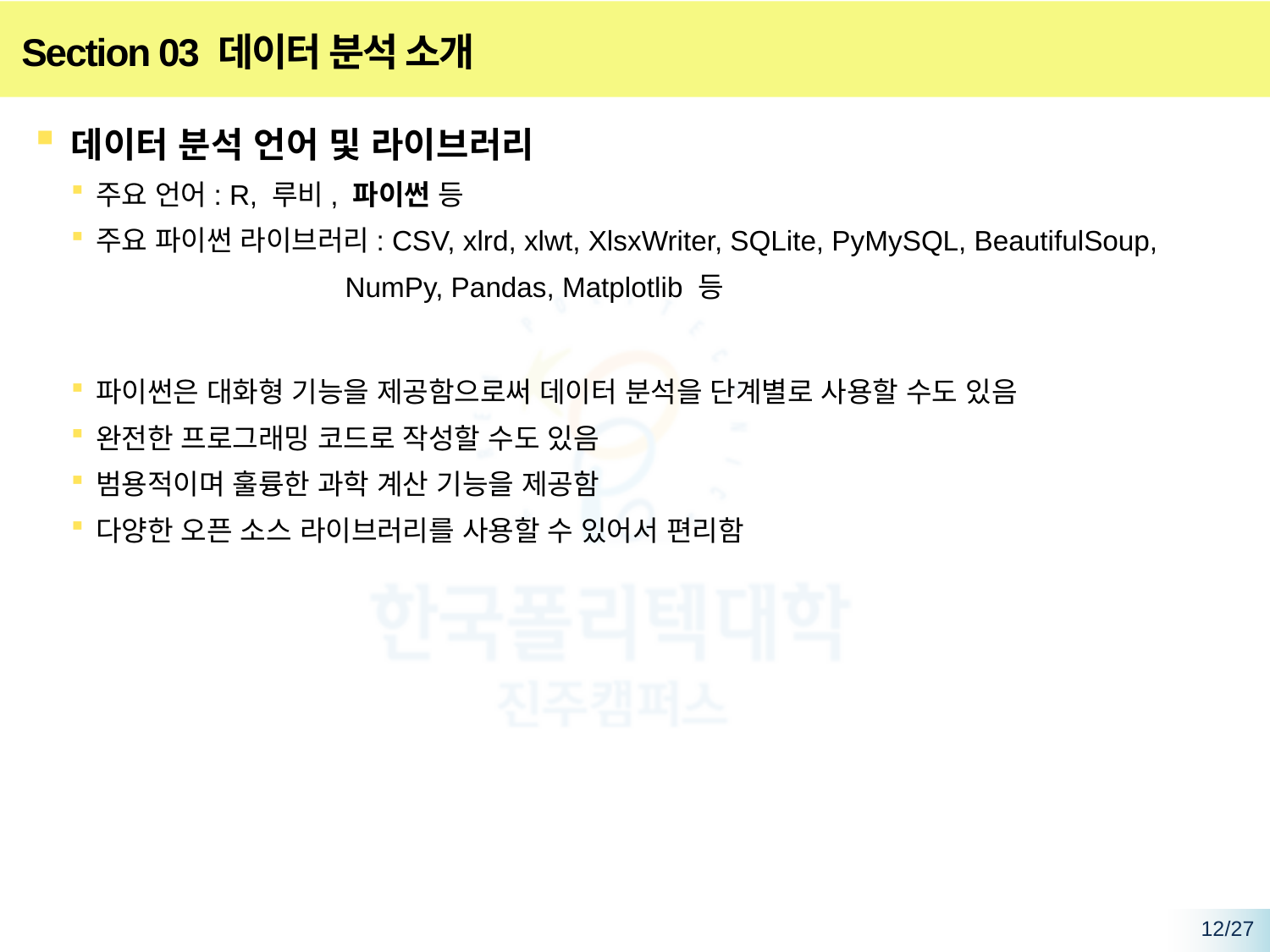

# Section 03 데이터 분석 소개
데이터 분석 언어 및 라이브러리
주요 언어: R, 루비, 파이썬 등
주요 파이썬 라이브러리: CSV, xlrd, xlwt, XlsxWriter, SQLite, PyMySQL, BeautifulSoup,
                                   NumPy, Pandas, Matplotlib 등

파이썬은 대화형 기능을 제공함으로써 데이터 분석을 단계별로 사용할 수도 있음
완전한 프로그래밍 코드로 작성할 수도 있음
범용적이며 훌륭한 과학 계산 기능을 제공함
다양한 오픈 소스 라이브러리를 사용할 수 있어서 편리함